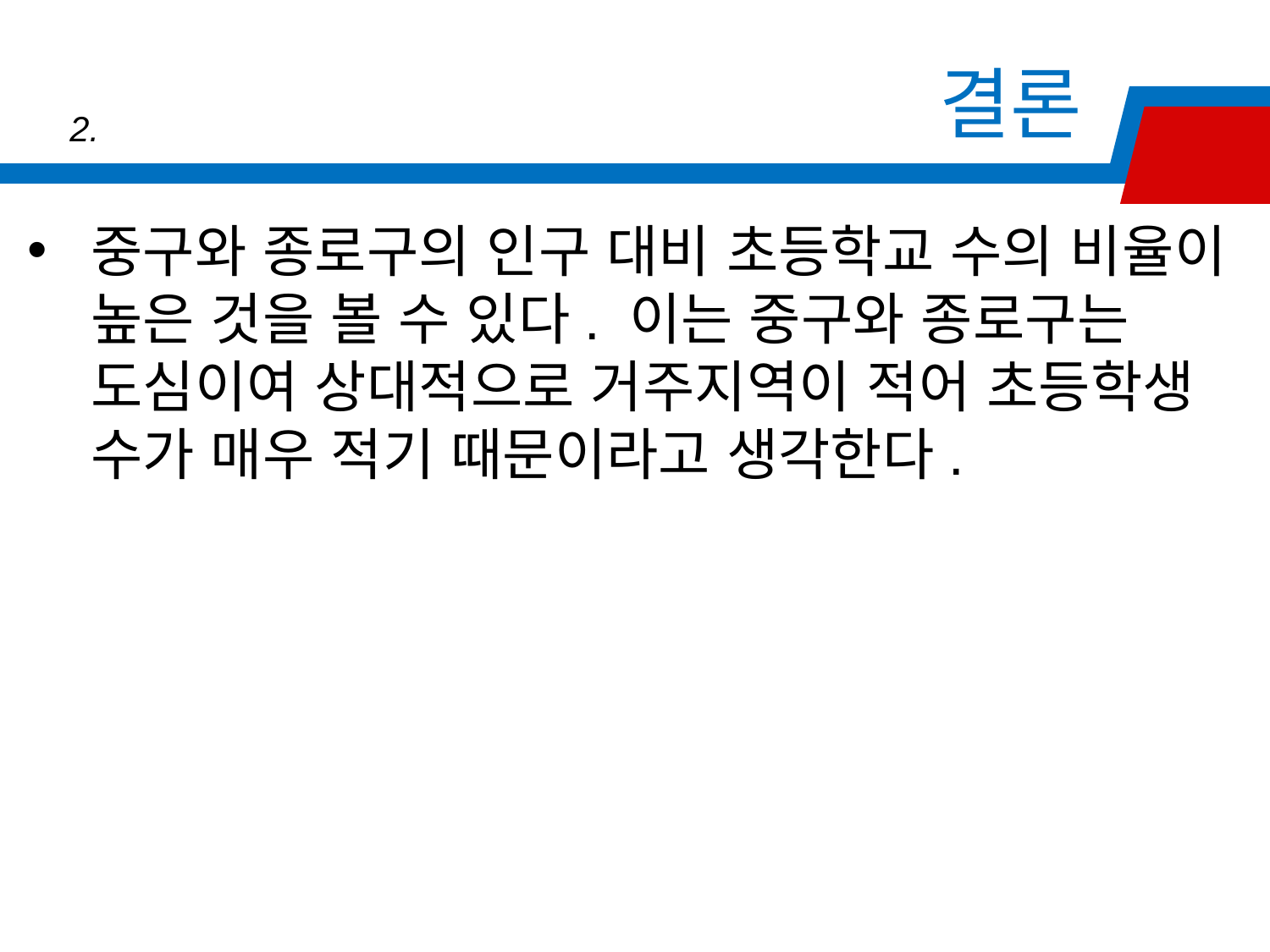

결론

2.
중구와 종로구의 인구 대비 초등학교 수의 비율이 높은 것을 볼 수 있다. 이는 중구와 종로구는 도심이여 상대적으로 거주지역이 적어 초등학생 수가 매우 적기 때문이라고 생각한다.